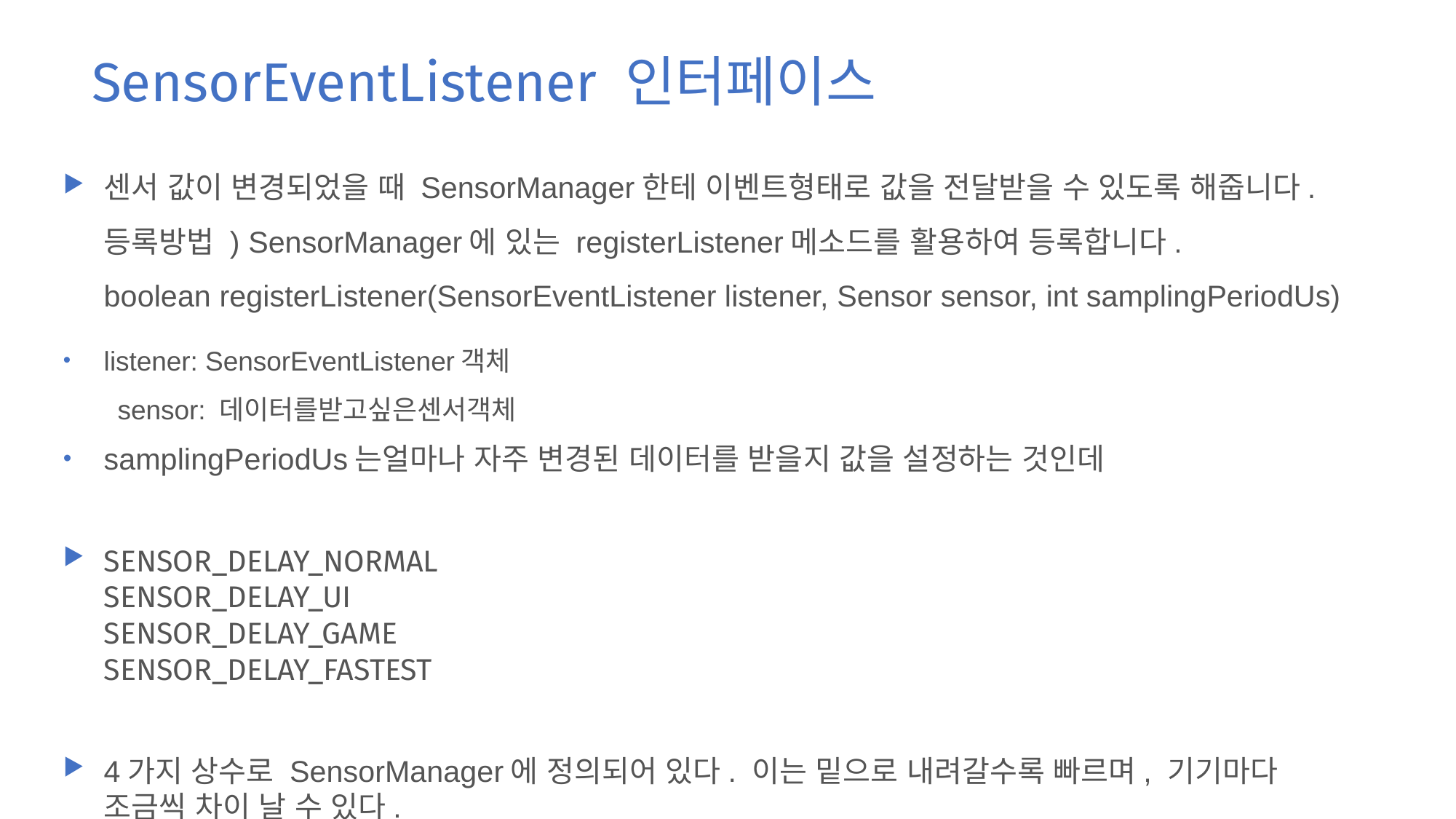

# SensorEventListener 인터페이스
센서 값이 변경되었을 때 SensorManager한테 이벤트형태로 값을 전달받을 수 있도록 해줍니다.
등록방법 ) SensorManager에 있는 registerListener메소드를 활용하여 등록합니다.
boolean registerListener(SensorEventListener listener, Sensor sensor, int samplingPeriodUs)
listener: SensorEventListener객체
 sensor: 데이터를받고싶은센서객체
samplingPeriodUs는얼마나 자주 변경된 데이터를 받을지 값을 설정하는 것인데

SENSOR_DELAY_NORMAL
SENSOR_DELAY_UI
SENSOR_DELAY_GAME
SENSOR_DELAY_FASTEST

4가지 상수로 SensorManager에 정의되어 있다. 이는 밑으로 내려갈수록 빠르며, 기기마다 조금씩 차이 날 수 있다.